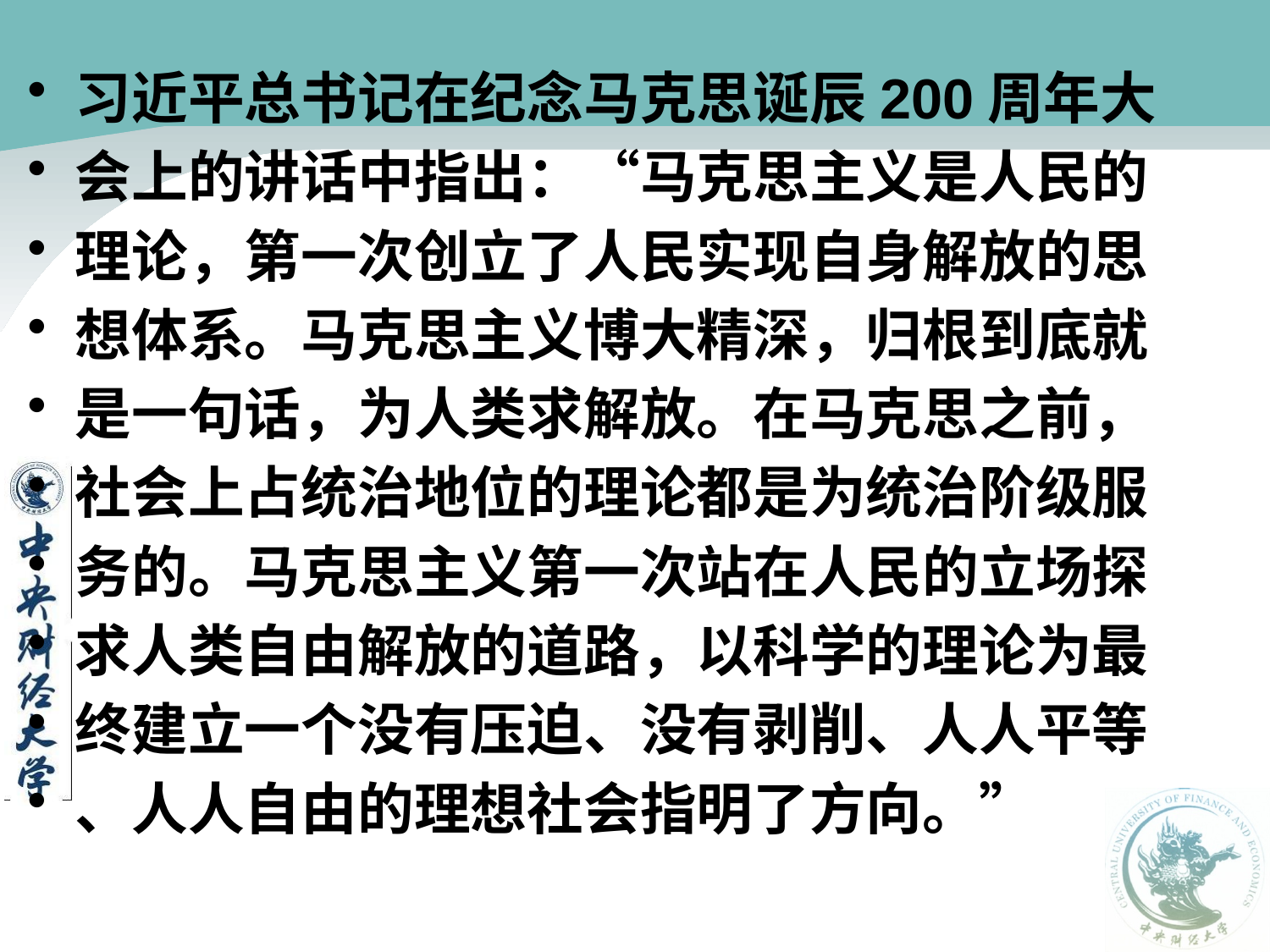

#
习近平总书记在纪念马克思诞辰200周年大
会上的讲话中指出：“马克思主义是人民的
理论，第一次创立了人民实现自身解放的思
想体系。马克思主义博大精深，归根到底就
是一句话，为人类求解放。在马克思之前，
社会上占统治地位的理论都是为统治阶级服
务的。马克思主义第一次站在人民的立场探
求人类自由解放的道路，以科学的理论为最
终建立一个没有压迫、没有剥削、人人平等
、人人自由的理想社会指明了方向。”